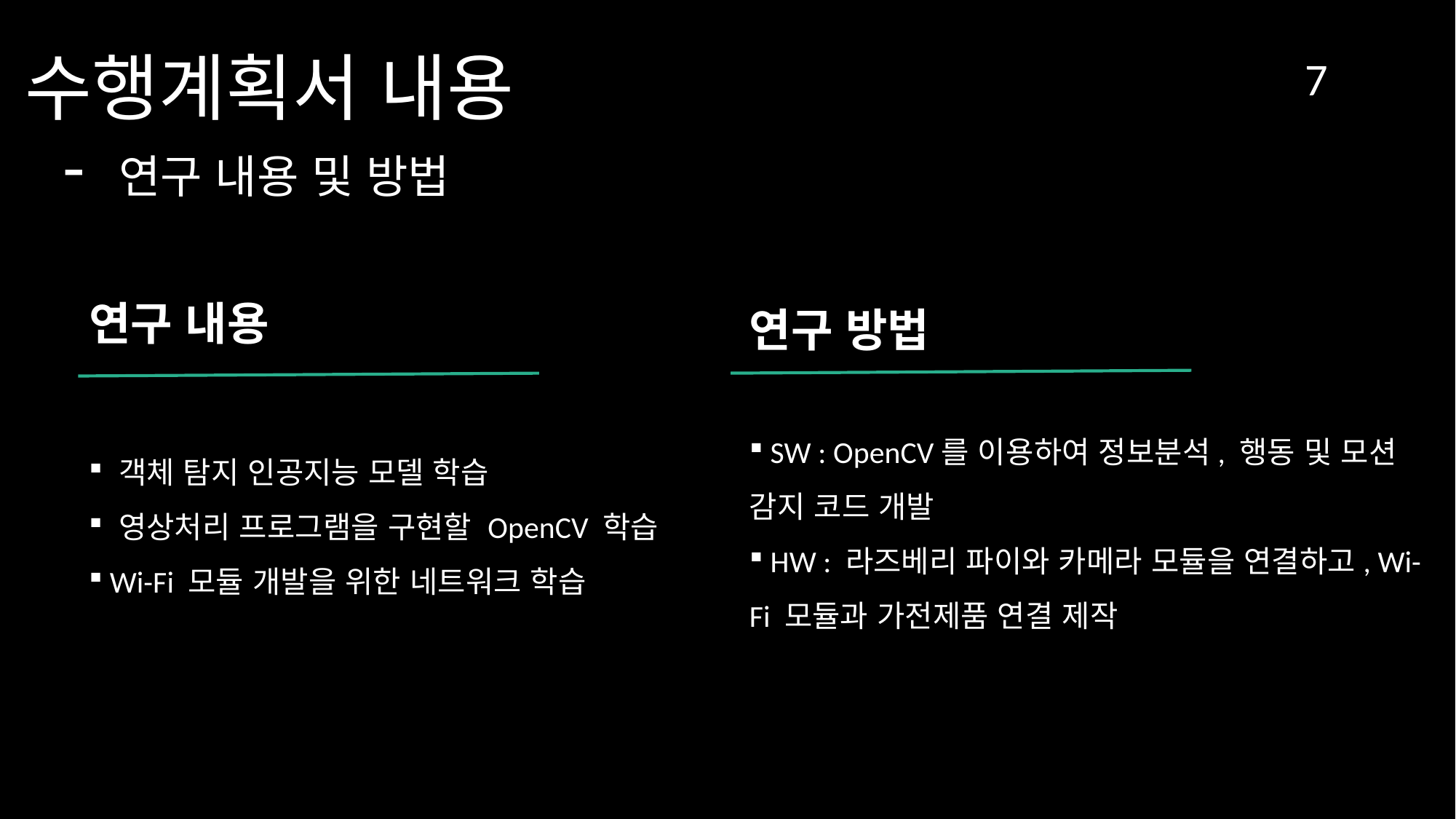

수행계획서 내용
 - 연구 내용 및 방법
7
연구 내용

연구 방법
 SW : OpenCV를 이용하여 정보분석, 행동 및 모션 감지 코드 개발
 HW : 라즈베리 파이와 카메라 모듈을 연결하고, Wi-Fi 모듈과 가전제품 연결 제작

 객체 탐지 인공지능 모델 학습
 영상처리 프로그램을 구현할 OpenCV 학습
 Wi-Fi 모듈 개발을 위한 네트워크 학습